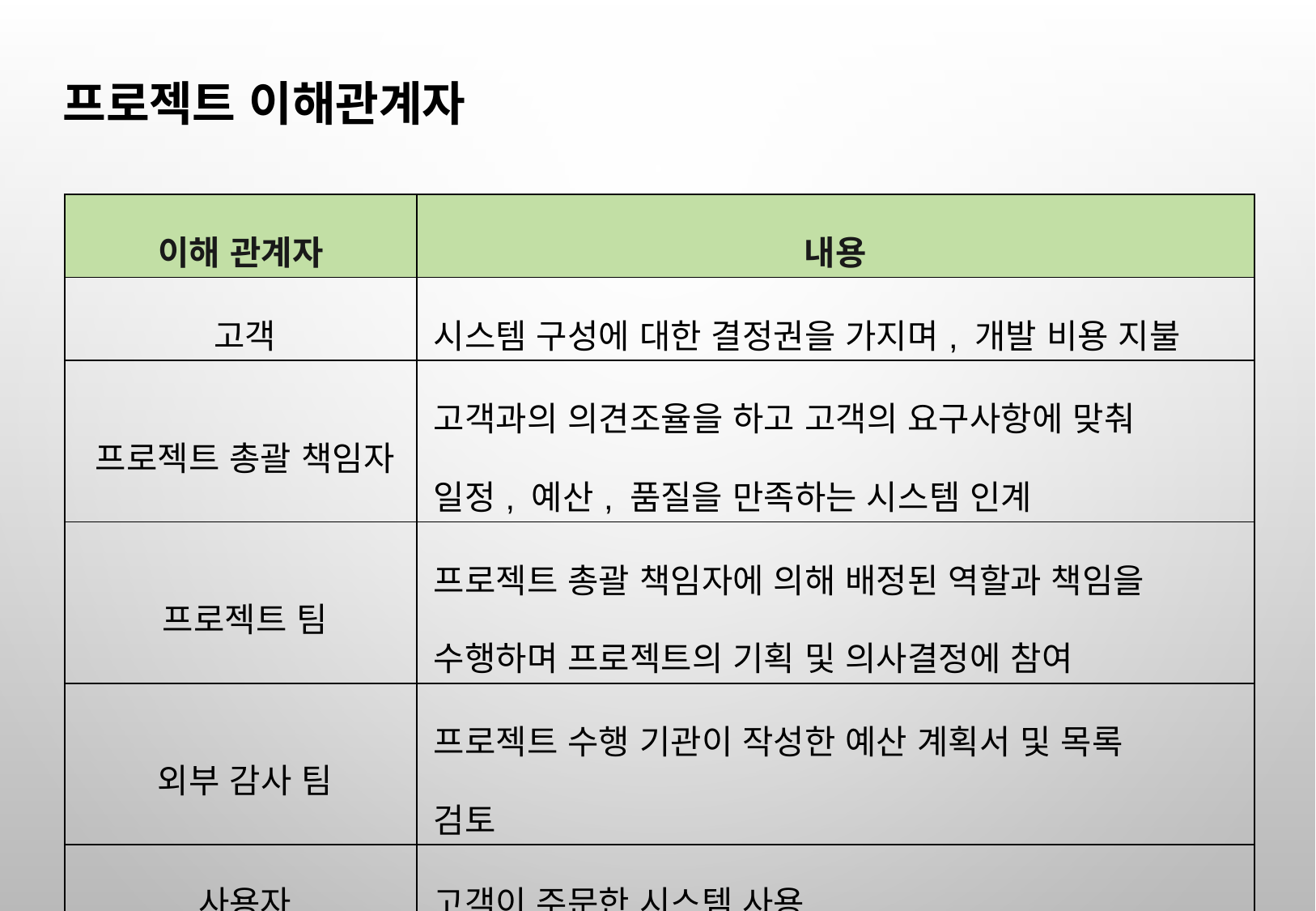

프로젝트 이해관계자
| 이해 관계자 | 내용 |
| --- | --- |
| 고객 | 시스템 구성에 대한 결정권을 가지며, 개발 비용 지불 |
| 프로젝트 총괄 책임자 | 고객과의 의견조율을 하고 고객의 요구사항에 맞춰 일정, 예산, 품질을 만족하는 시스템 인계 |
| 프로젝트 팀 | 프로젝트 총괄 책임자에 의해 배정된 역할과 책임을 수행하며 프로젝트의 기획 및 의사결정에 참여 |
| 외부 감사 팀 | 프로젝트 수행 기관이 작성한 예산 계획서 및 목록 검토 |
| 사용자 | 고객이 주문한 시스템 사용 |
23